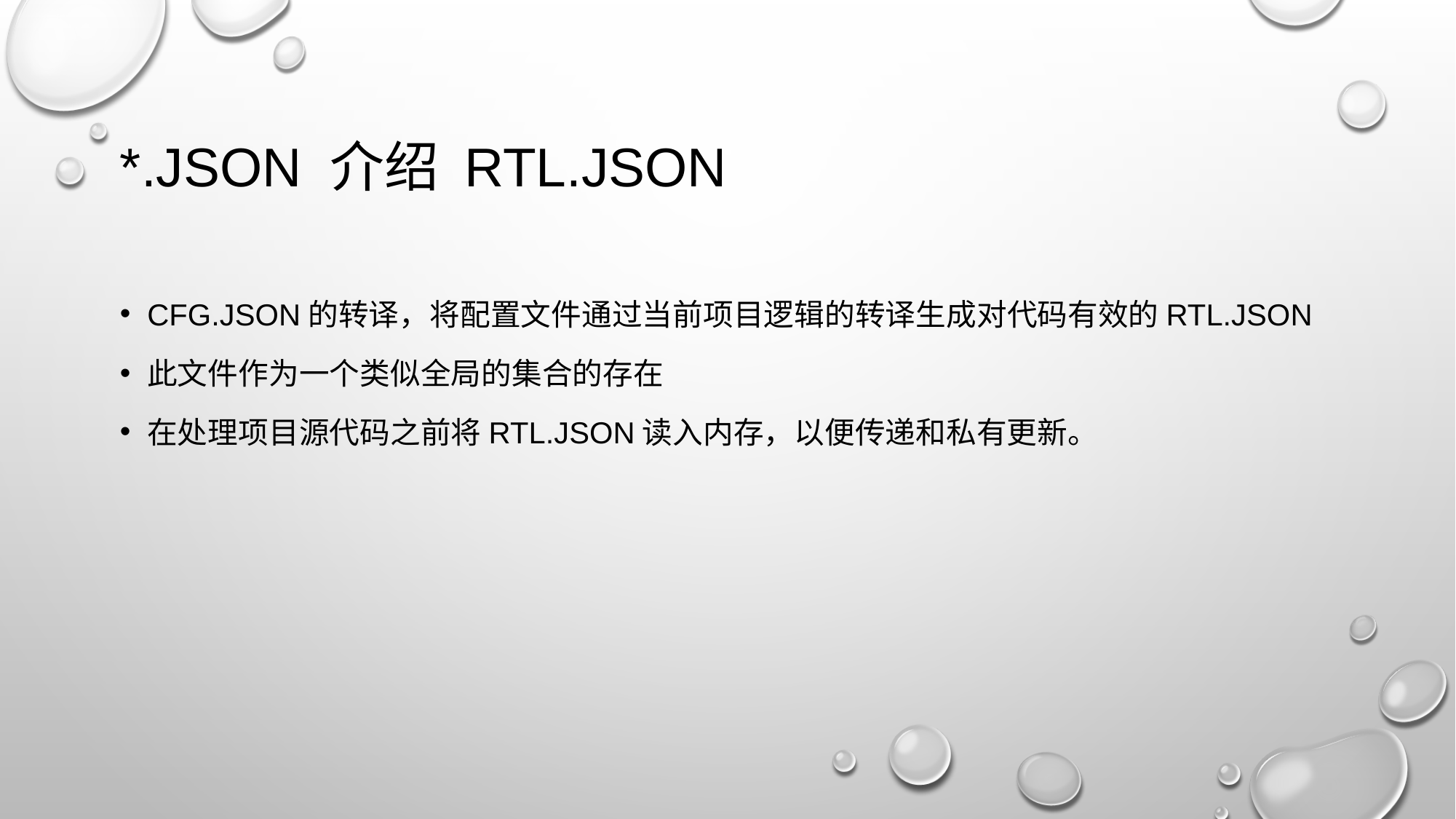

# *.JSOn 介绍 RTL.JSON
CFG.json的转译，将配置文件通过当前项目逻辑的转译生成对代码有效的RTL.JSON
此文件作为一个类似全局的集合的存在
在处理项目源代码之前将rtl.json读入内存，以便传递和私有更新。